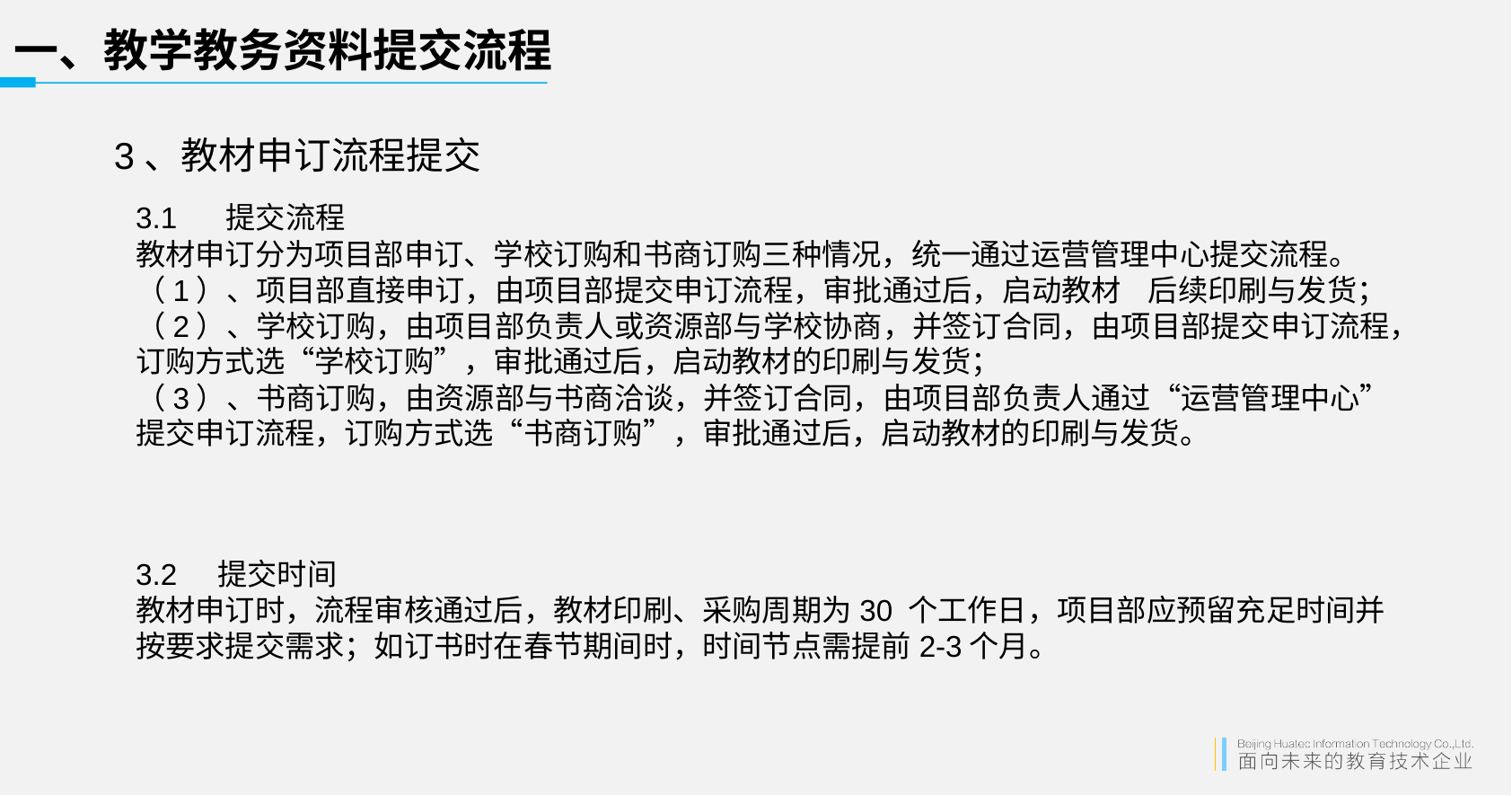

# 一、教学教务资料提交流程

3、教材申订流程提交
3.1     提交流程
教材申订分为项目部申订、学校订购和书商订购三种情况，统一通过运营管理中心提交流程。
（1）、项目部直接申订，由项目部提交申订流程，审批通过后，启动教材    后续印刷与发货；
（2）、学校订购，由项目部负责人或资源部与学校协商，并签订合同，由项目部提交申订流程，订购方式选“学校订购”，审批通过后，启动教材的印刷与发货；
（3）、书商订购，由资源部与书商洽谈，并签订合同，由项目部负责人通过“运营管理中心”提交申订流程，订购方式选“书商订购”，审批通过后，启动教材的印刷与发货。

3.2    提交时间
教材申订时，流程审核通过后，教材印刷、采购周期为30 个工作日，项目部应预留充足时间并按要求提交需求；如订书时在春节期间时，时间节点需提前2-3个月。